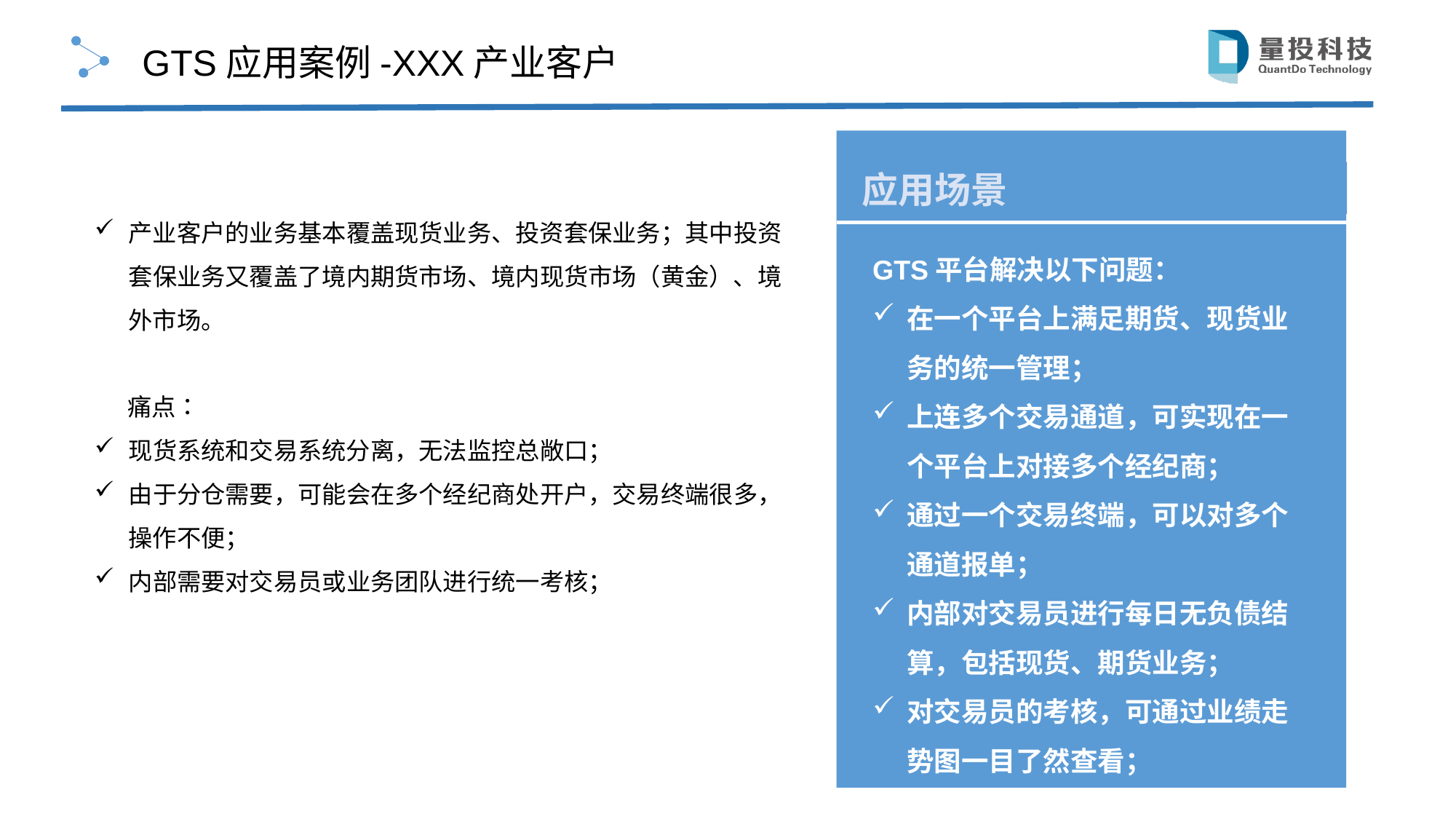

GTS应用案例-XXX产业客户

应用场景
产业客户的业务基本覆盖现货业务、投资套保业务；其中投资套保业务又覆盖了境内期货市场、境内现货市场（黄金）、境外市场。

     痛点：
现货系统和交易系统分离，无法监控总敞口；
由于分仓需要，可能会在多个经纪商处开户，交易终端很多，操作不便；
内部需要对交易员或业务团队进行统一考核；
GTS平台解决以下问题：
在一个平台上满足期货、现货业务的统一管理；
上连多个交易通道，可实现在一个平台上对接多个经纪商；
通过一个交易终端，可以对多个通道报单；
内部对交易员进行每日无负债结算，包括现货、期货业务；
对交易员的考核，可通过业绩走势图一目了然查看；